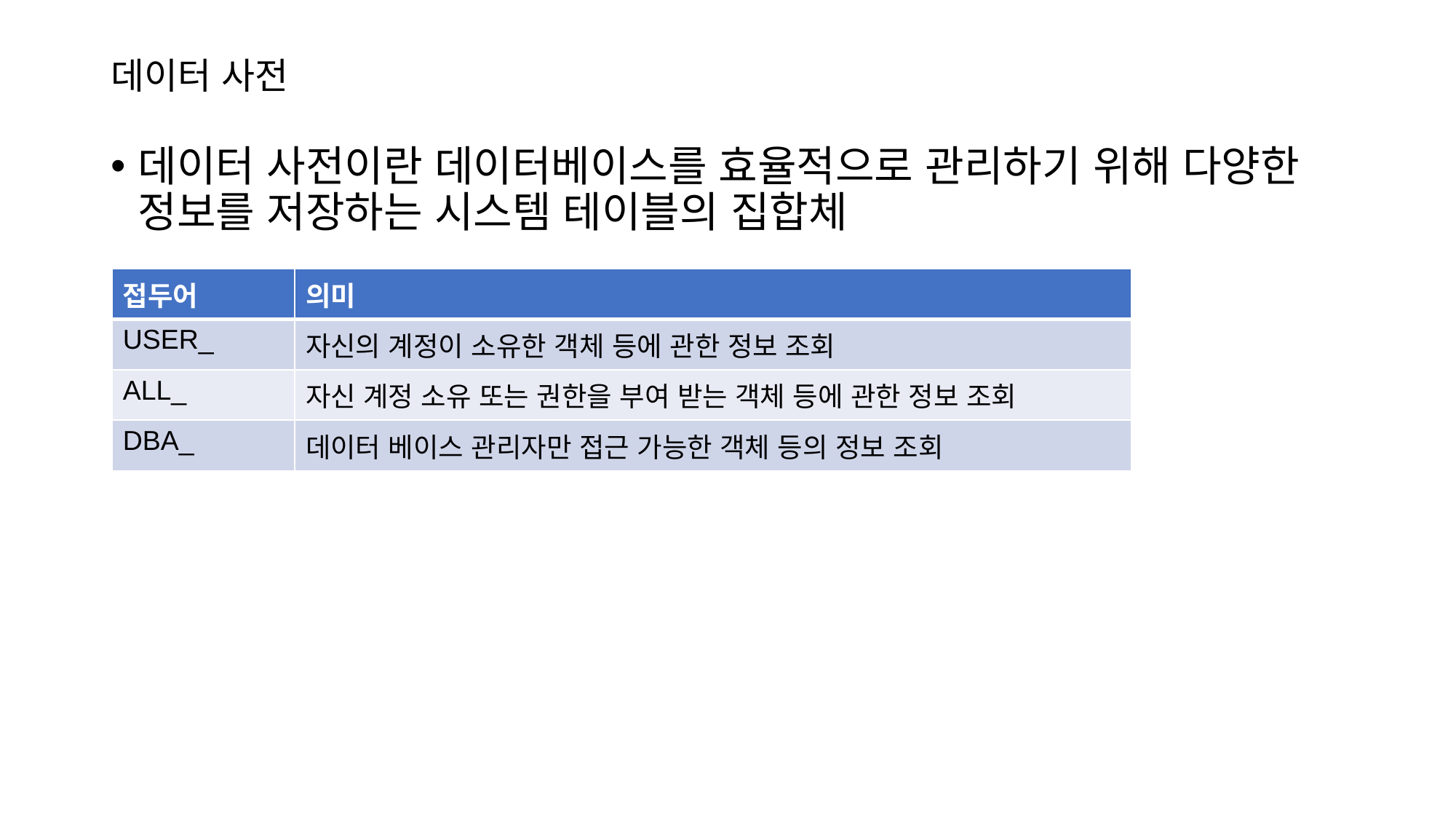

# 데이터 사전
데이터 사전이란 데이터베이스를 효율적으로 관리하기 위해 다양한 정보를 저장하는 시스템 테이블의 집합체

| 접두어 | 의미 |
| --- | --- |
| USER\_ | 자신의 계정이 소유한 객체 등에 관한 정보 조회 |
| ALL\_ | 자신 계정 소유 또는 권한을 부여 받는 객체 등에 관한 정보 조회 |
| DBA\_ | 데이터 베이스 관리자만 접근 가능한 객체 등의 정보 조회 |